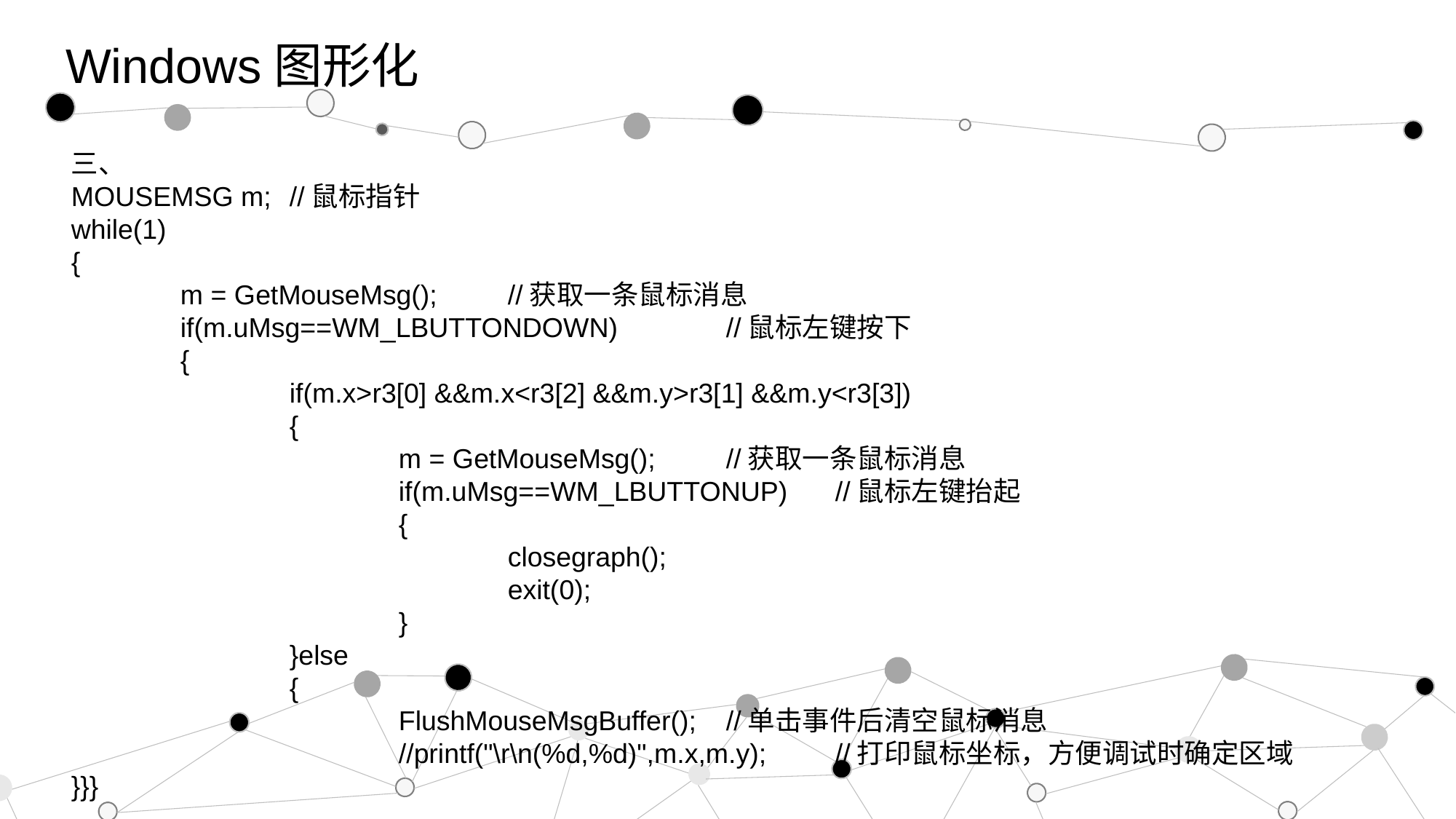

Windows图形化

三、
MOUSEMSG m;	//鼠标指针
while(1)
{
	m = GetMouseMsg();	//获取一条鼠标消息
	if(m.uMsg==WM_LBUTTONDOWN)	//鼠标左键按下
	{
		if(m.x>r3[0] &&m.x<r3[2] &&m.y>r3[1] &&m.y<r3[3])
		{
			m = GetMouseMsg();	//获取一条鼠标消息
			if(m.uMsg==WM_LBUTTONUP)	//鼠标左键抬起
			{
				closegraph();
				exit(0);
			}
		}else
		{
			FlushMouseMsgBuffer();	//单击事件后清空鼠标消息
			//printf("\r\n(%d,%d)",m.x,m.y);	//打印鼠标坐标，方便调试时确定区域
}}}